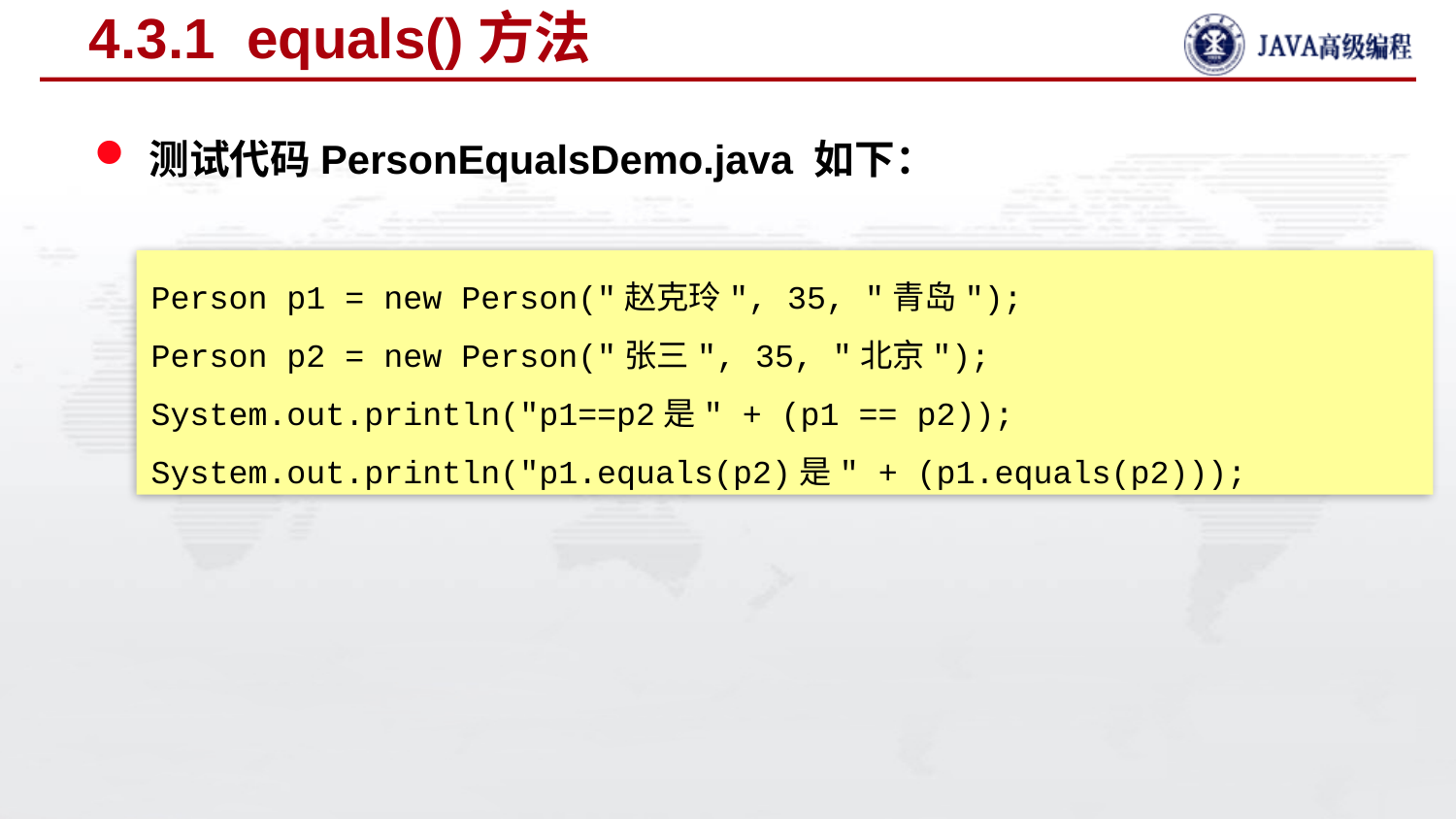

# 4.3.1  equals()方法
测试代码PersonEqualsDemo.java 如下：

Person p1 = new Person("赵克玲", 35, "青岛");
Person p2 = new Person("张三", 35, "北京");
System.out.println("p1==p2是" + (p1 == p2));
System.out.println("p1.equals(p2)是" + (p1.equals(p2)));